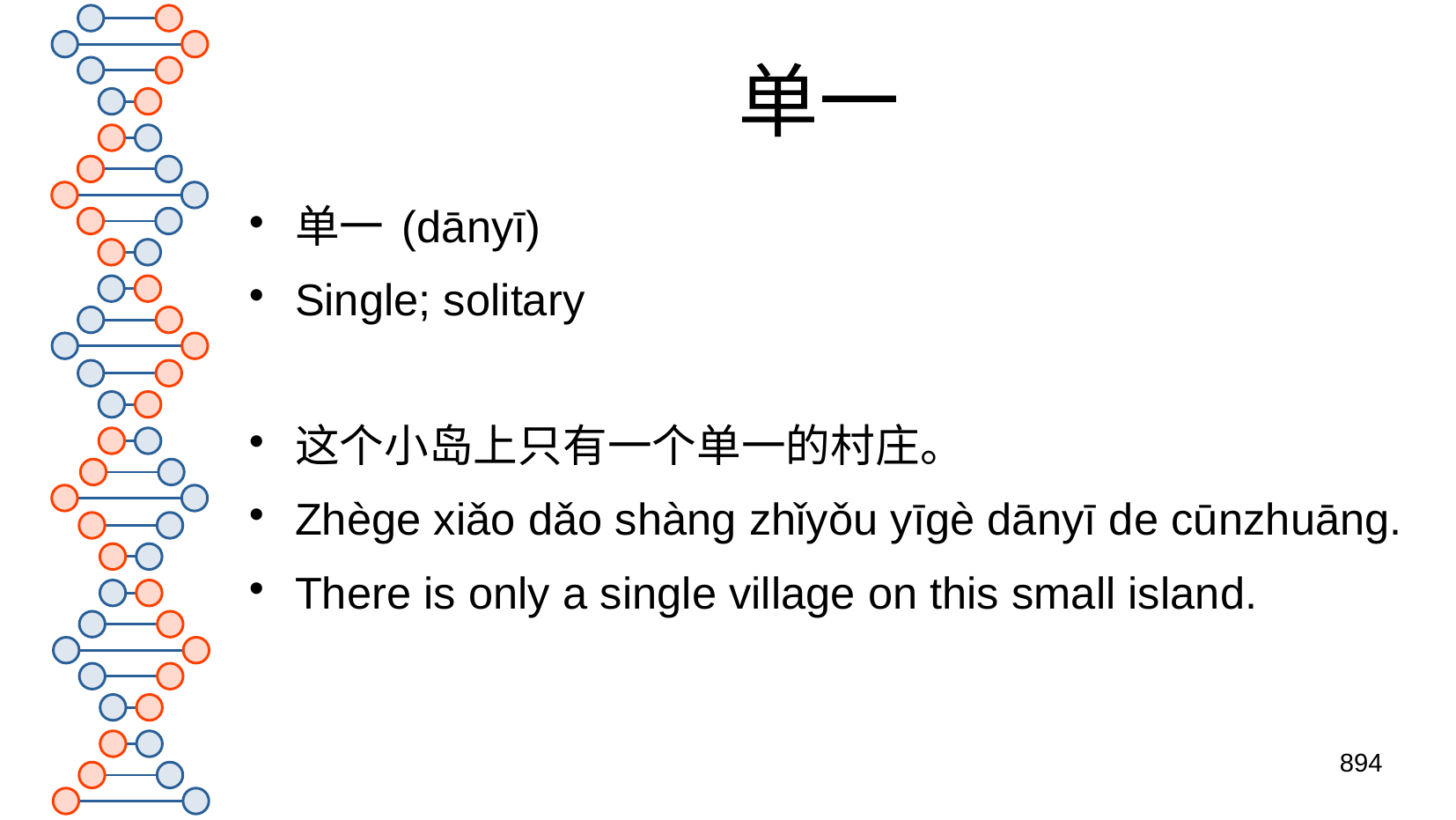

# 单一
单一 (dānyī)
Single; solitary

这个小岛上只有一个单一的村庄。
Zhège xiǎo dǎo shàng zhǐyǒu yīgè dānyī de cūnzhuāng.
There is only a single village on this small island.

894